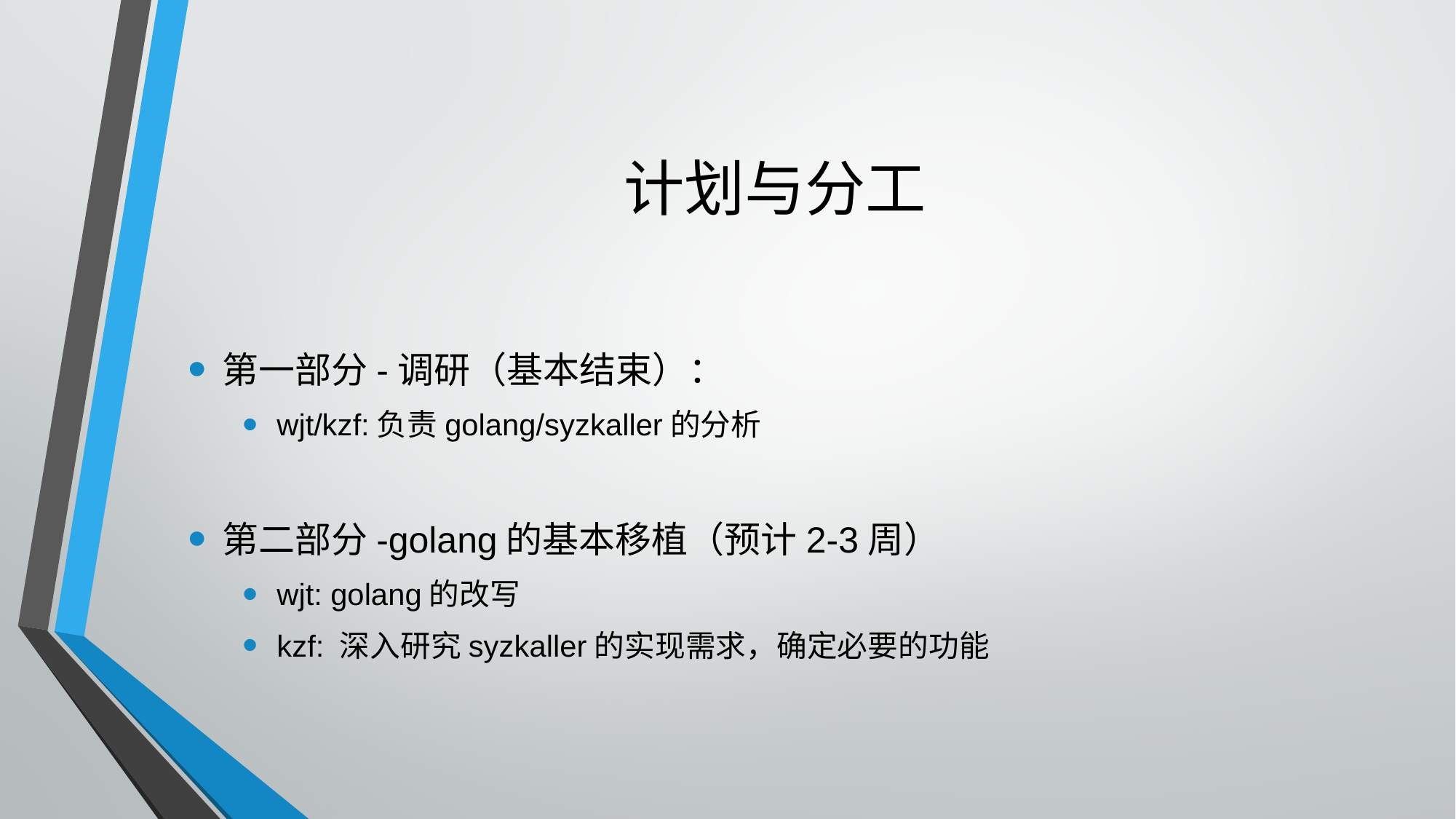

# 计划与分工
第一部分-调研（基本结束）：
wjt/kzf:负责golang/syzkaller的分析

第二部分-golang的基本移植（预计2-3周）
wjt: golang的改写
kzf: 深入研究syzkaller的实现需求，确定必要的功能